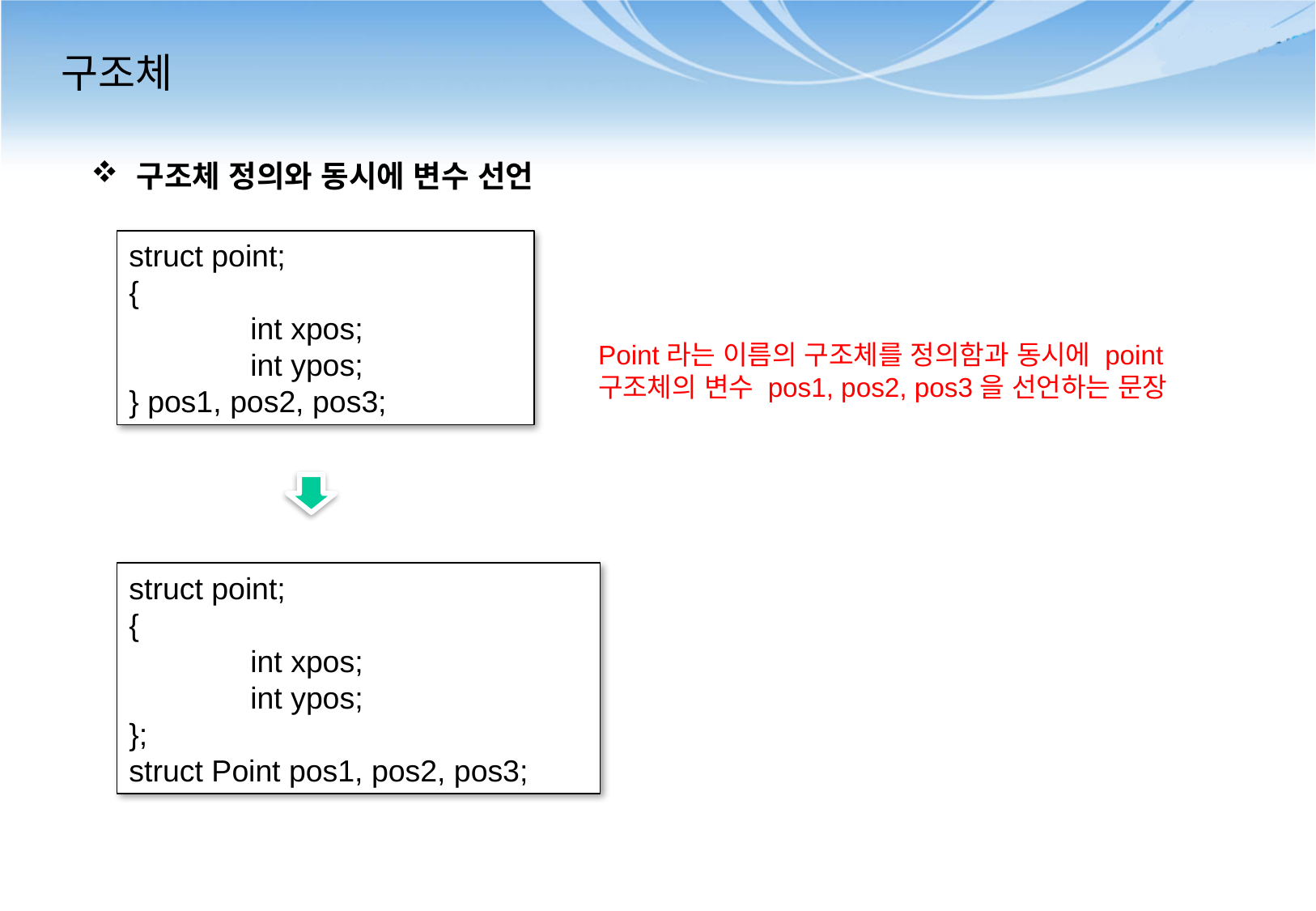

# 구조체
구조체 정의와 동시에 변수 선언

struct point;
{
	int xpos;
	int ypos;
} pos1, pos2, pos3;
Point라는 이름의 구조체를 정의함과 동시에 point
구조체의 변수 pos1, pos2, pos3을 선언하는 문장

struct point;
{
	int xpos;
	int ypos;
};
struct Point pos1, pos2, pos3;